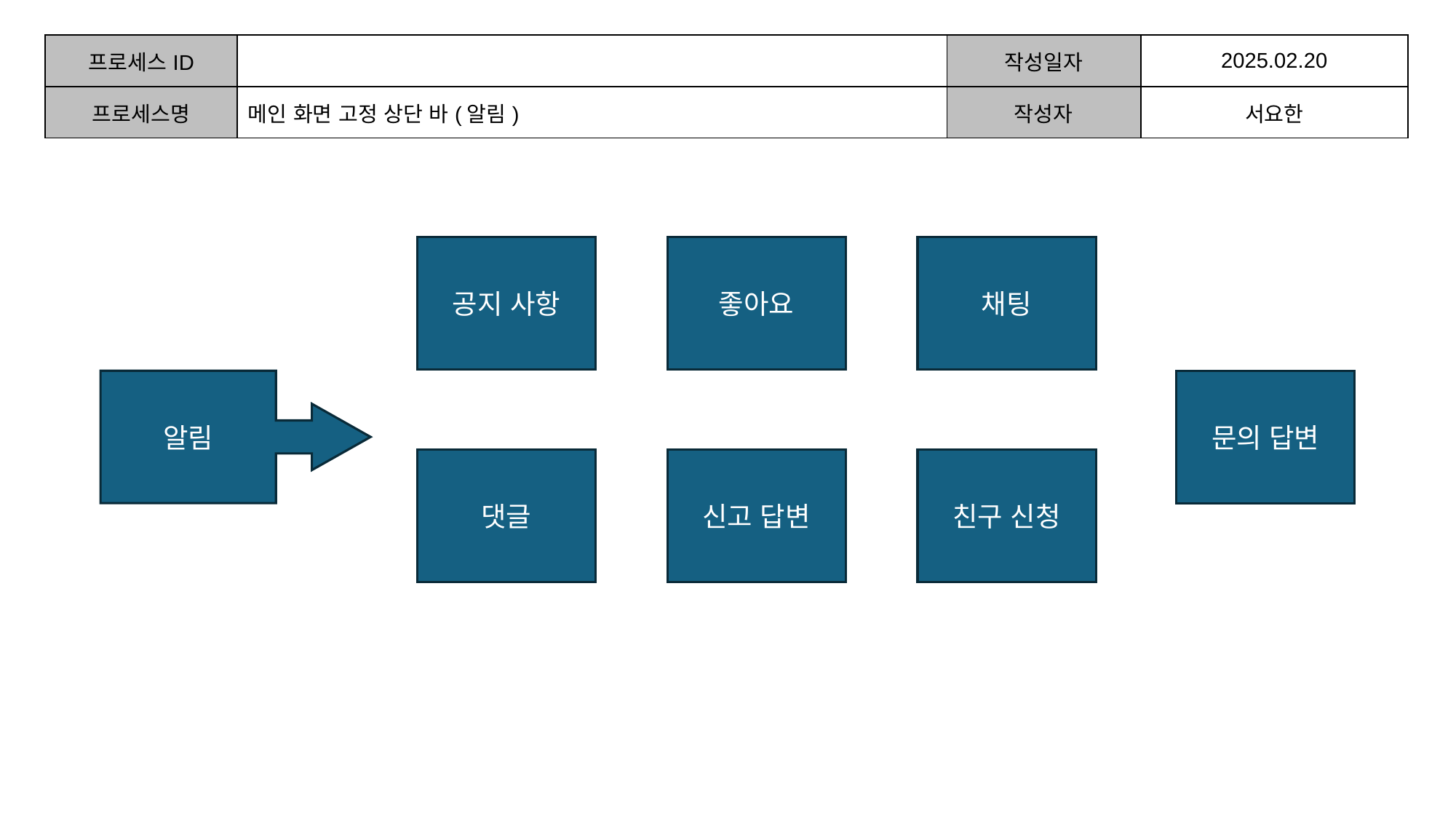

| 프로세스ID |  | 작성일자 | 2025.02.20 |
| --- | --- | --- | --- |
| 프로세스명 | 메인 화면 고정 상단 바(알림) | 작성자 | 서요한 |
|  |  |  |  |
공지 사항
좋아요
채팅
알림
문의 답변
댓글
신고 답변
친구 신청